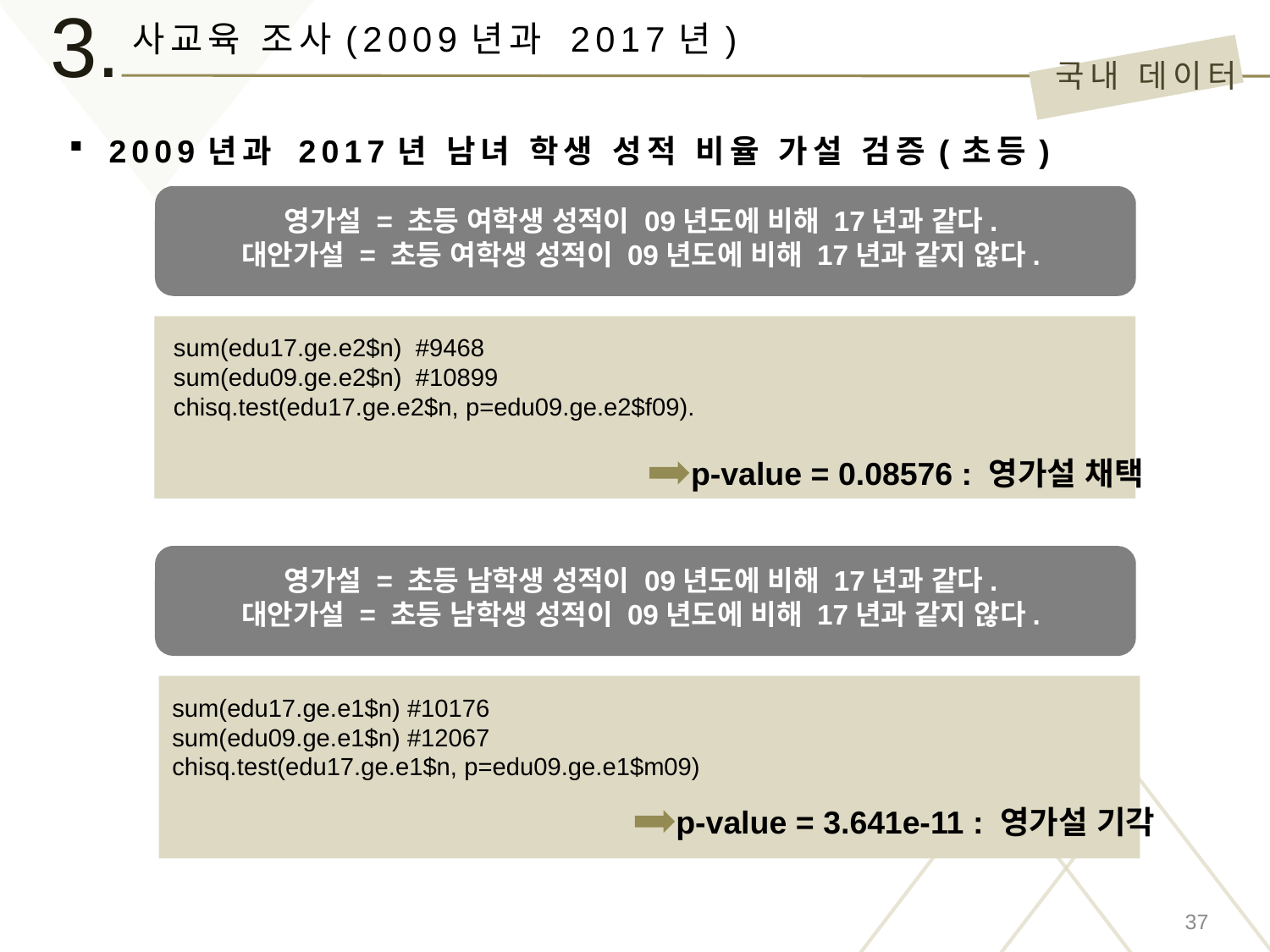

3.
사교육 조사(2009년과 2017년)
국내 데이터

2009년과 2017년 남녀 학생 성적 비율 가설 검증(초등)

영가설 = 초등 여학생 성적이 09년도에 비해 17년과 같다.
대안가설 = 초등 여학생 성적이 09년도에 비해 17년과 같지 않다.

sum(edu17.ge.e2$n)  #9468
sum(edu09.ge.e2$n)  #10899
chisq.test(edu17.ge.e2$n, p=edu09.ge.e2$f09).
p-value = 0.08576 : 영가설 채택

영가설 = 초등 남학생 성적이 09년도에 비해 17년과 같다.
대안가설 = 초등 남학생 성적이 09년도에 비해 17년과 같지 않다.

sum(edu17.ge.e1$n) #10176
sum(edu09.ge.e1$n) #12067
chisq.test(edu17.ge.e1$n, p=edu09.ge.e1$m09)
p-value = 3.641e-11 : 영가설 기각

37